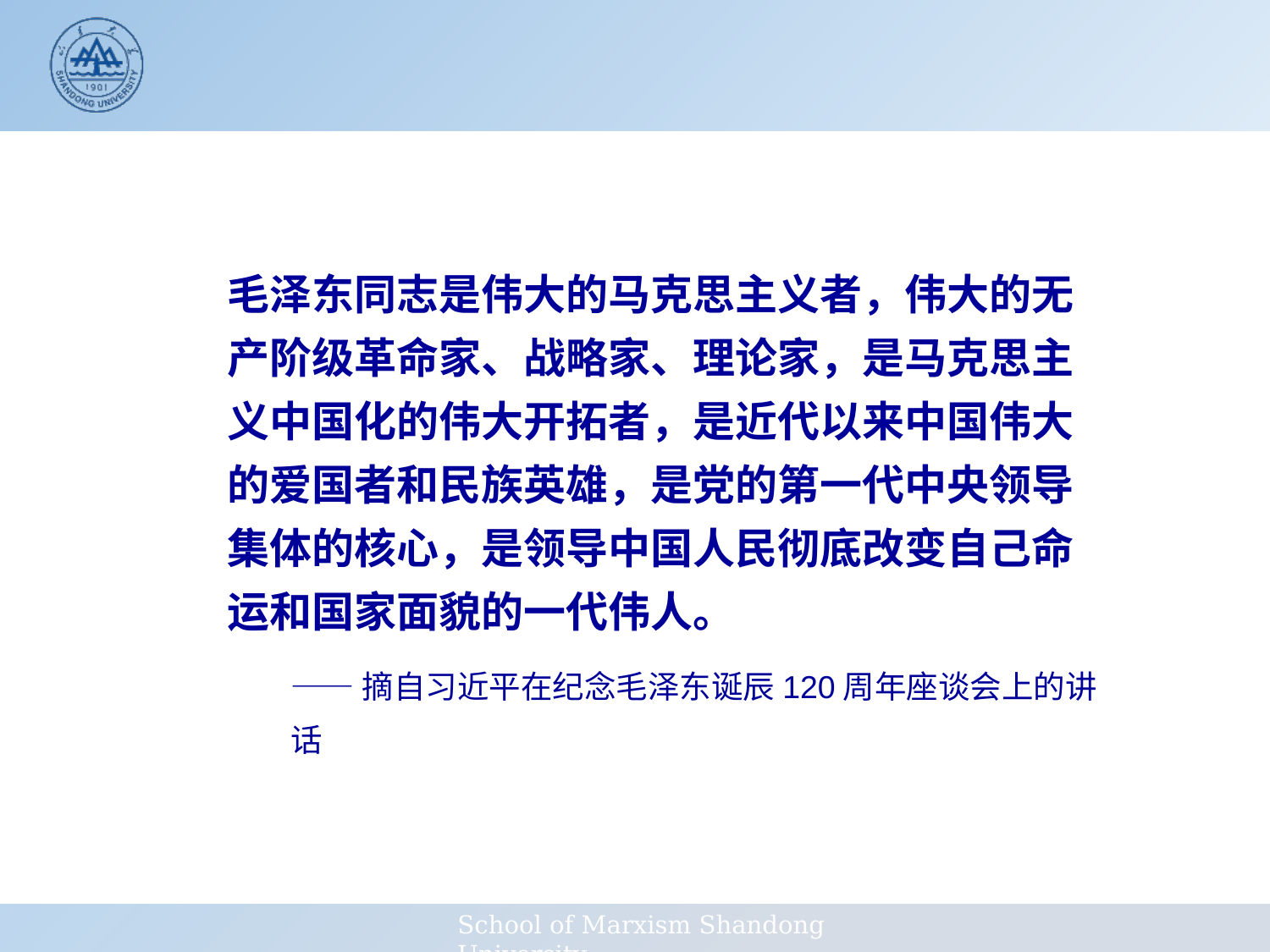

毛泽东同志是伟大的马克思主义者，伟大的无产阶级革命家、战略家、理论家，是马克思主义中国化的伟大开拓者，是近代以来中国伟大的爱国者和民族英雄，是党的第一代中央领导集体的核心，是领导中国人民彻底改变自己命运和国家面貌的一代伟人。
——摘自习近平在纪念毛泽东诞辰120周年座谈会上的讲话